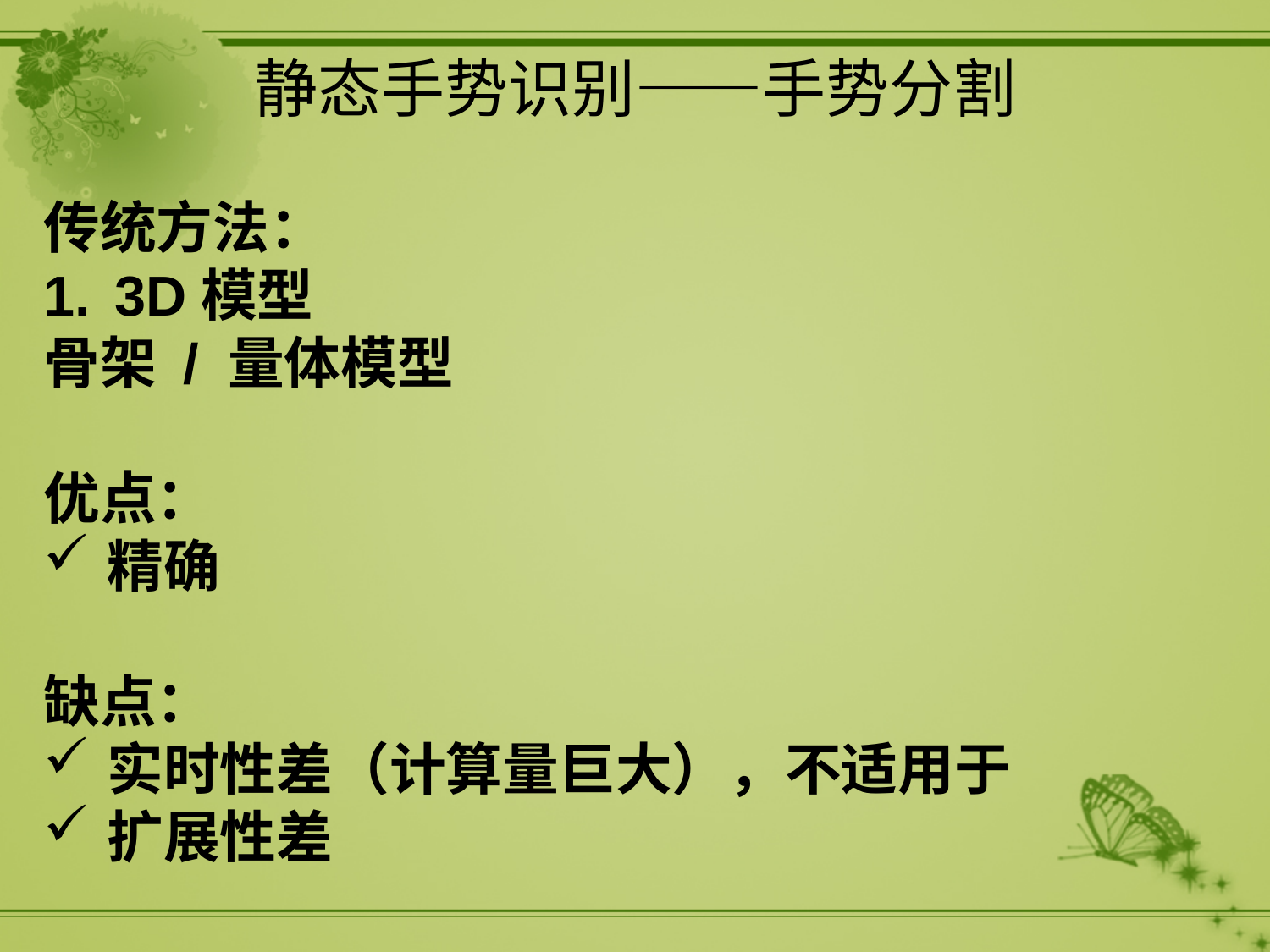

静态手势识别——手势分割
传统方法：
3D模型
骨架 / 量体模型

优点：
精确

缺点：
实时性差（计算量巨大），不适用于
扩展性差